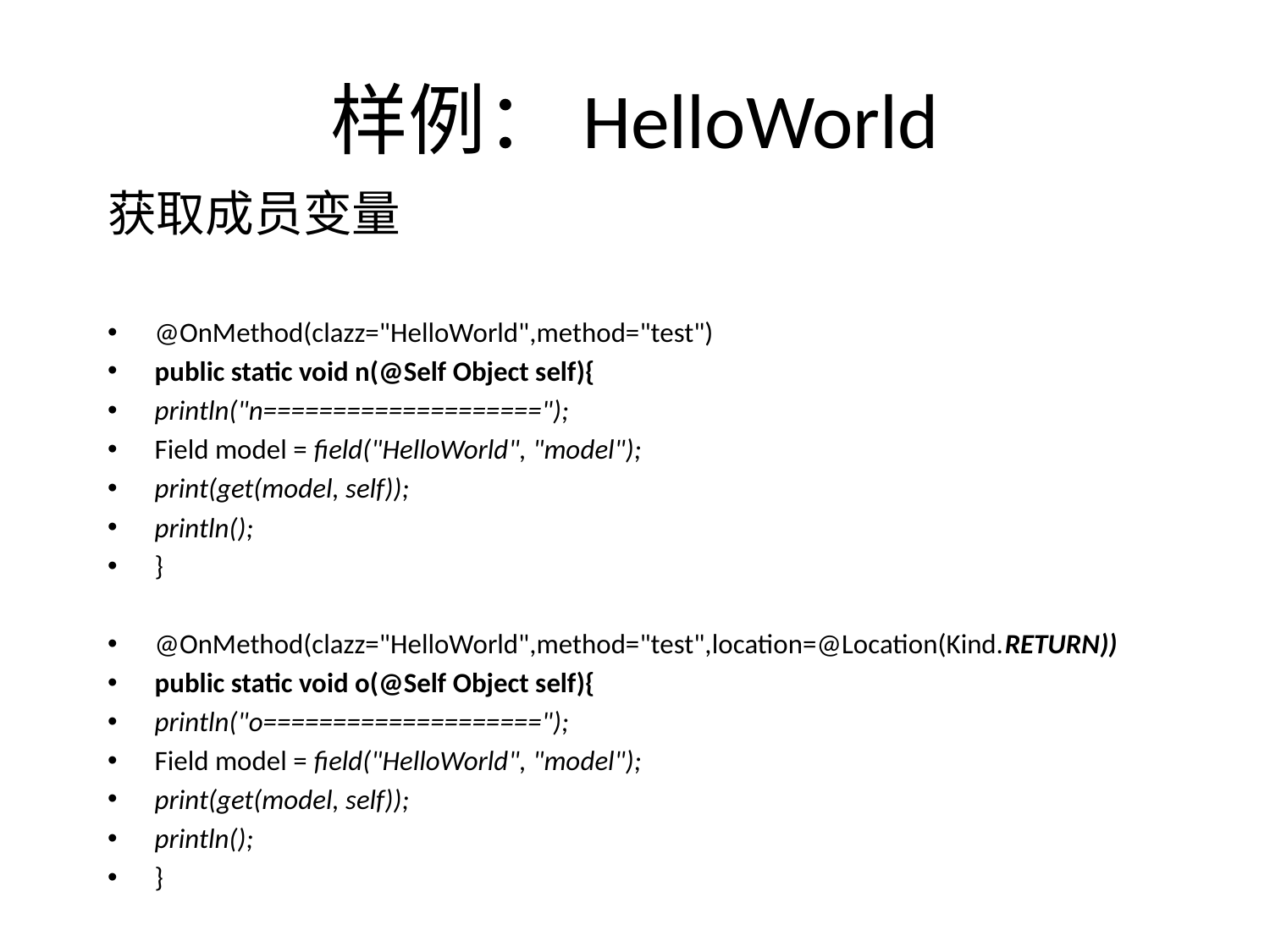

# 样例：HelloWorld
获取成员变量

@OnMethod(clazz="HelloWorld",method="test")
public static void n(@Self Object self){
println("n====================");
Field model = field("HelloWorld", "model");
print(get(model, self));
println();
}

@OnMethod(clazz="HelloWorld",method="test",location=@Location(Kind.RETURN))
public static void o(@Self Object self){
println("o====================");
Field model = field("HelloWorld", "model");
print(get(model, self));
println();
}